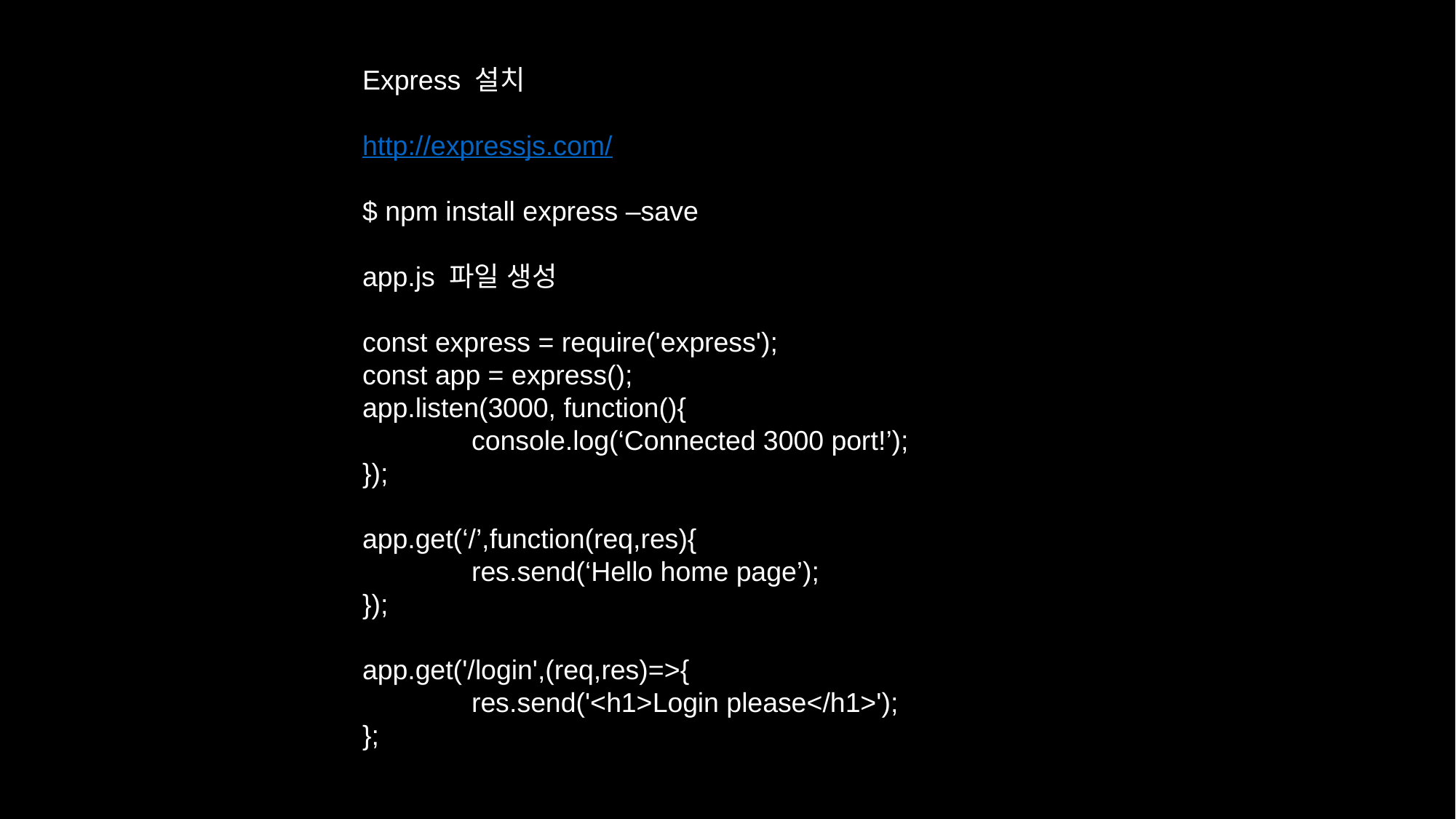

Express 설치

http://expressjs.com/

$ npm install express –save

app.js 파일 생성

const express = require('express');
const app = express();
app.listen(3000, function(){
	console.log(‘Connected 3000 port!’);
});

app.get(‘/’,function(req,res){
	res.send(‘Hello home page’);
});

app.get('/login',(req,res)=>{
	res.send('<h1>Login please</h1>');
};